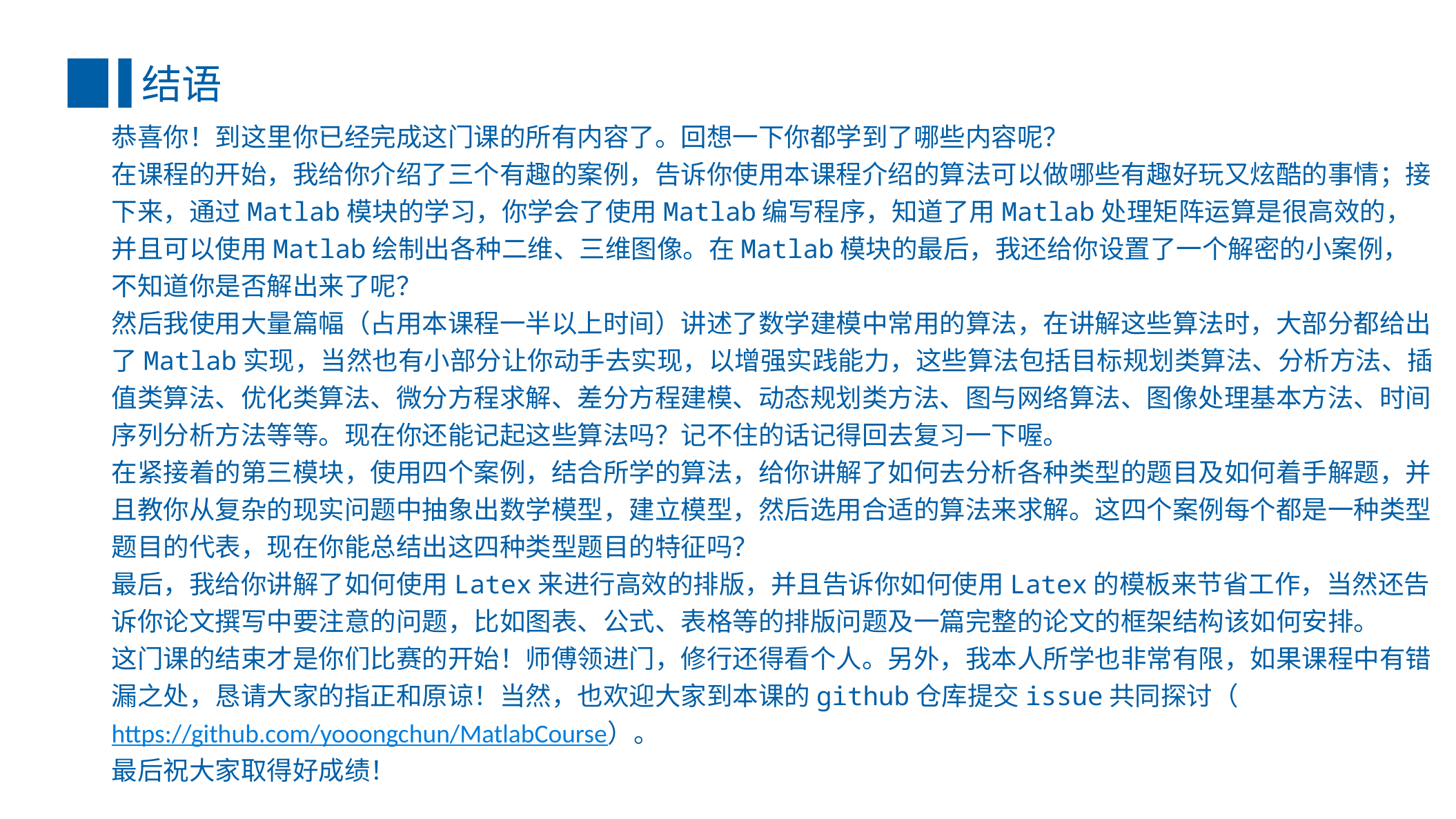

结语

恭喜你！到这里你已经完成这门课的所有内容了。回想一下你都学到了哪些内容呢？
在课程的开始，我给你介绍了三个有趣的案例，告诉你使用本课程介绍的算法可以做哪些有趣好玩又炫酷的事情；接下来，通过Matlab模块的学习，你学会了使用Matlab编写程序，知道了用Matlab处理矩阵运算是很高效的，并且可以使用Matlab绘制出各种二维、三维图像。在Matlab模块的最后，我还给你设置了一个解密的小案例，不知道你是否解出来了呢？
然后我使用大量篇幅（占用本课程一半以上时间）讲述了数学建模中常用的算法，在讲解这些算法时，大部分都给出了Matlab实现，当然也有小部分让你动手去实现，以增强实践能力，这些算法包括目标规划类算法、分析方法、插值类算法、优化类算法、微分方程求解、差分方程建模、动态规划类方法、图与网络算法、图像处理基本方法、时间序列分析方法等等。现在你还能记起这些算法吗？记不住的话记得回去复习一下喔。
在紧接着的第三模块，使用四个案例，结合所学的算法，给你讲解了如何去分析各种类型的题目及如何着手解题，并且教你从复杂的现实问题中抽象出数学模型，建立模型，然后选用合适的算法来求解。这四个案例每个都是一种类型题目的代表，现在你能总结出这四种类型题目的特征吗？
最后，我给你讲解了如何使用Latex来进行高效的排版，并且告诉你如何使用Latex的模板来节省工作，当然还告诉你论文撰写中要注意的问题，比如图表、公式、表格等的排版问题及一篇完整的论文的框架结构该如何安排。
这门课的结束才是你们比赛的开始！师傅领进门，修行还得看个人。另外，我本人所学也非常有限，如果课程中有错漏之处，恳请大家的指正和原谅！当然，也欢迎大家到本课的github仓库提交issue共同探讨（https://github.com/yooongchun/MatlabCourse）。
最后祝大家取得好成绩！